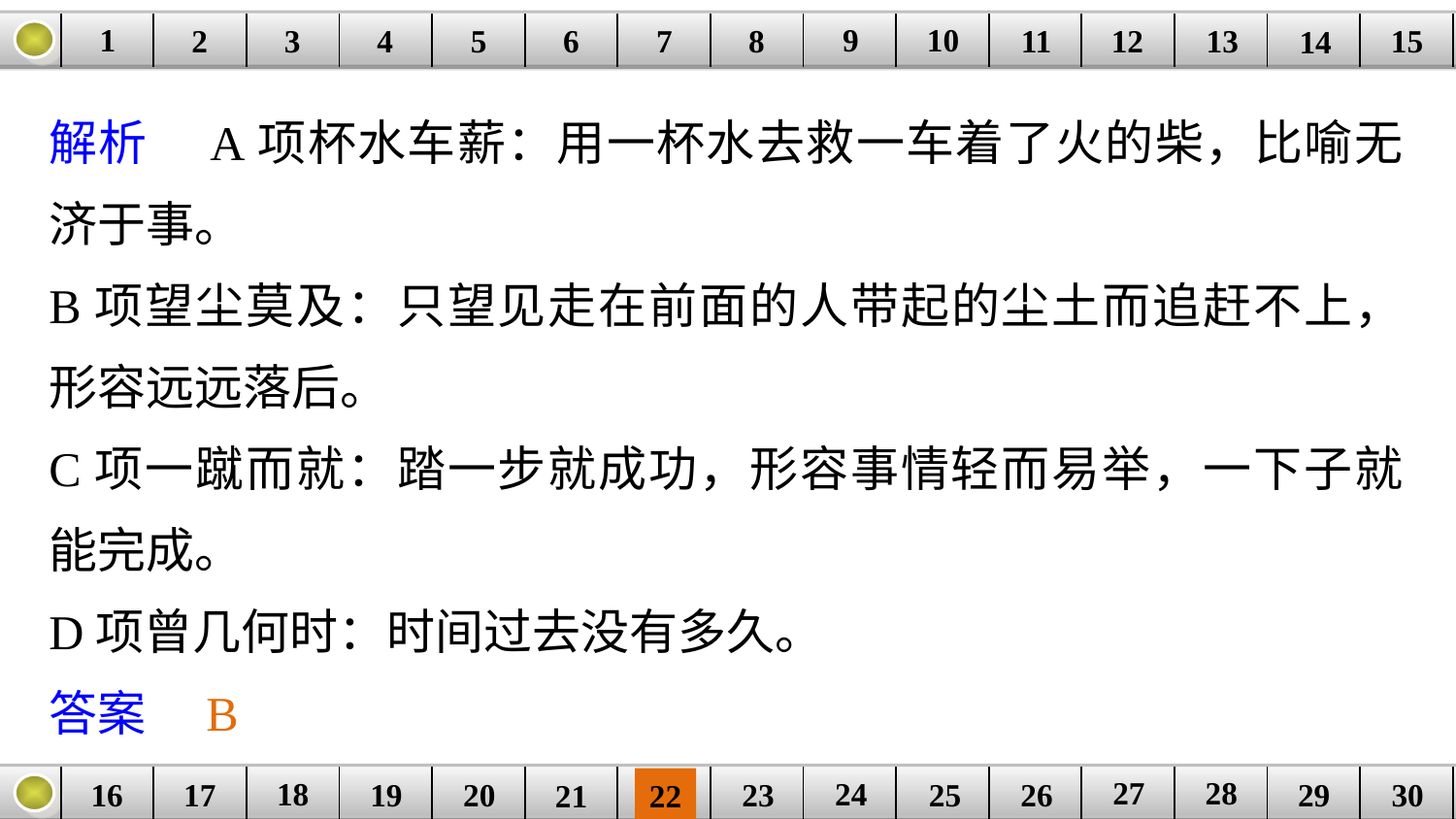

9
10
1
3
4
5
6
8
11
2
12
15
|  |  |  |  |  |  |  |  |  |  |  |  |  |  |  |
| --- | --- | --- | --- | --- | --- | --- | --- | --- | --- | --- | --- | --- | --- | --- |
7
13
14

解析　A项杯水车薪：用一杯水去救一车着了火的柴，比喻无济于事。
B项望尘莫及：只望见走在前面的人带起的尘土而追赶不上，形容远远落后。
C项一蹴而就：踏一步就成功，形容事情轻而易举，一下子就能完成。
D项曾几何时：时间过去没有多久。
答案　B

27
28
18
24
16
25
26
30
|  |  |  |  |  |  |  |  |  |  |  |  |  |  |  |
| --- | --- | --- | --- | --- | --- | --- | --- | --- | --- | --- | --- | --- | --- | --- |
23
17
19
20
29
21
22